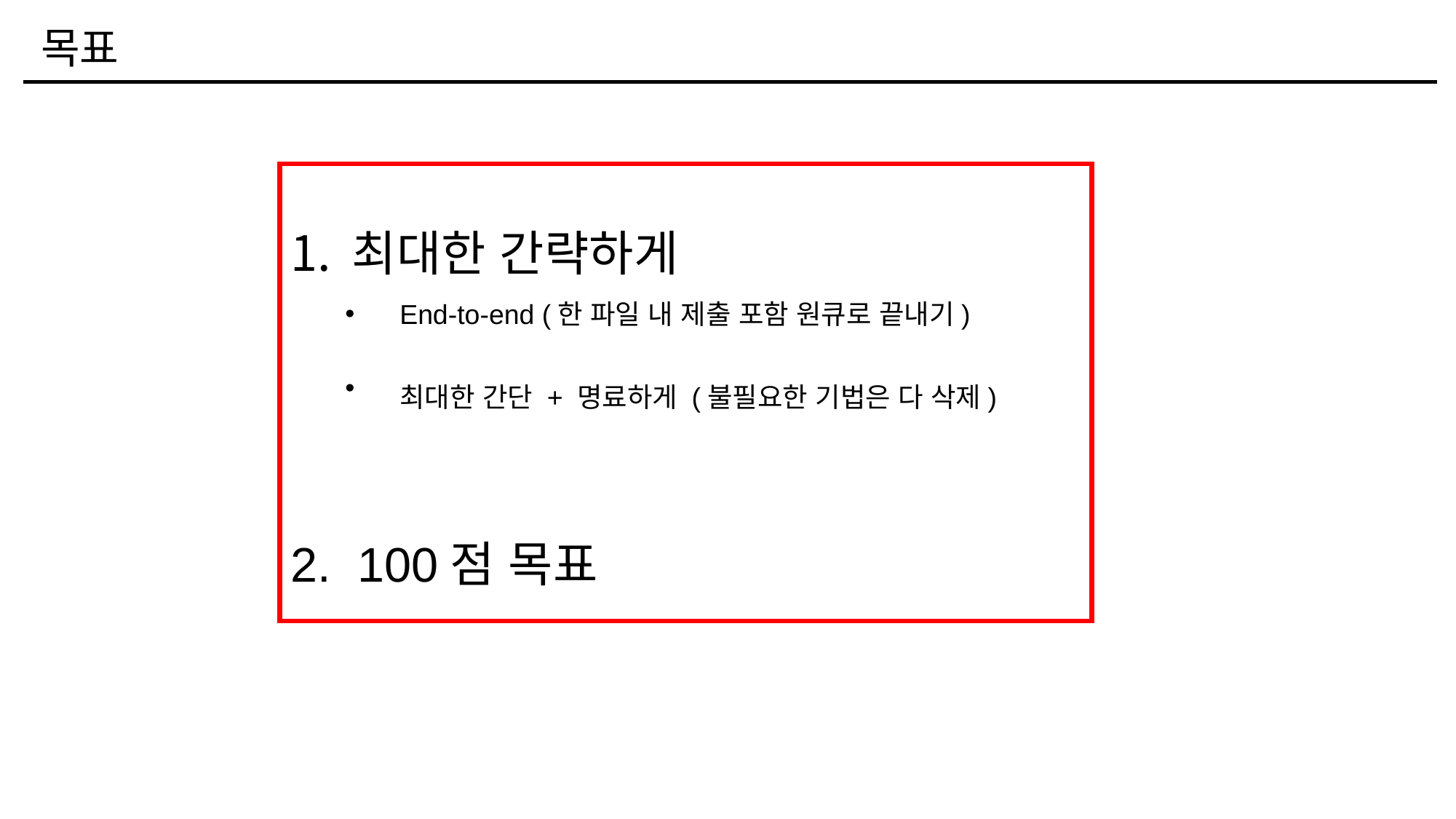

목표
최대한 간략하게
End-to-end (한 파일 내 제출 포함 원큐로 끝내기)
최대한 간단 + 명료하게 (불필요한 기법은 다 삭제)
2.  100점 목표